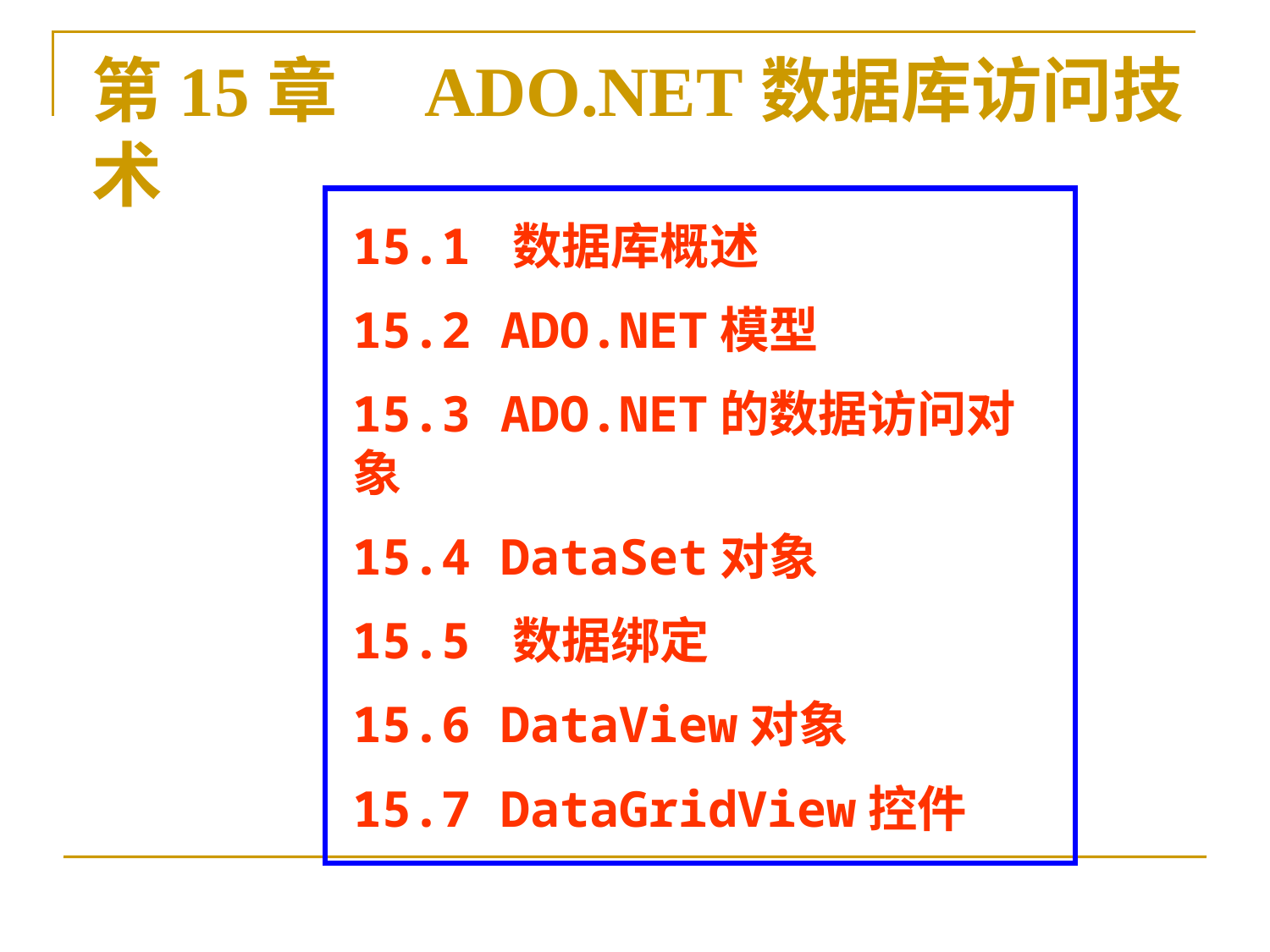

第15章　ADO.NET数据库访问技术
15.1 数据库概述
15.2 ADO.NET模型
15.3 ADO.NET的数据访问对象
15.4 DataSet对象
15.5 数据绑定
15.6 DataView对象
15.7 DataGridView控件